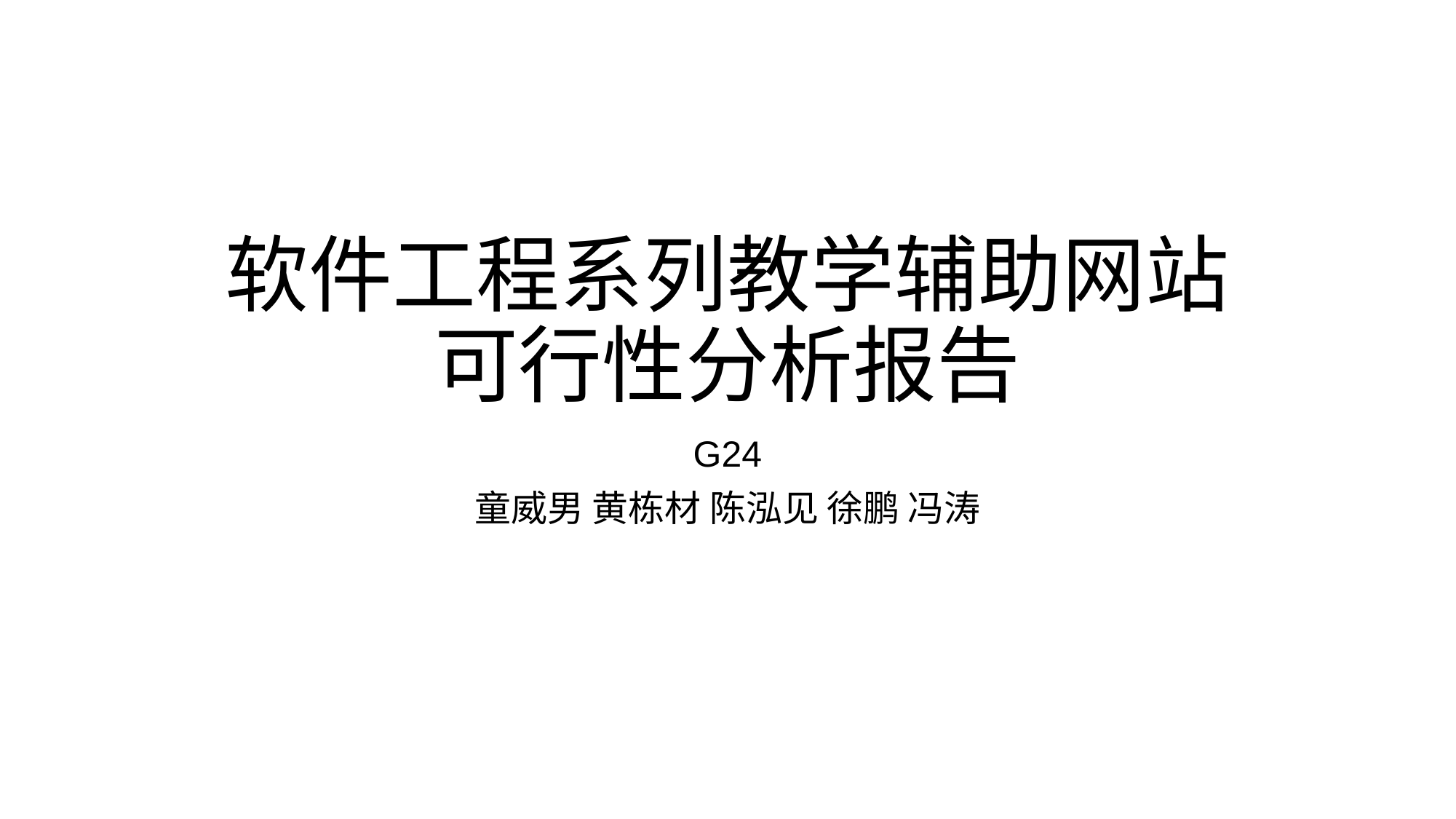

# 软件工程系列教学辅助网站 可行性分析报告
G24
童威男 黄栋材 陈泓见 徐鹏 冯涛